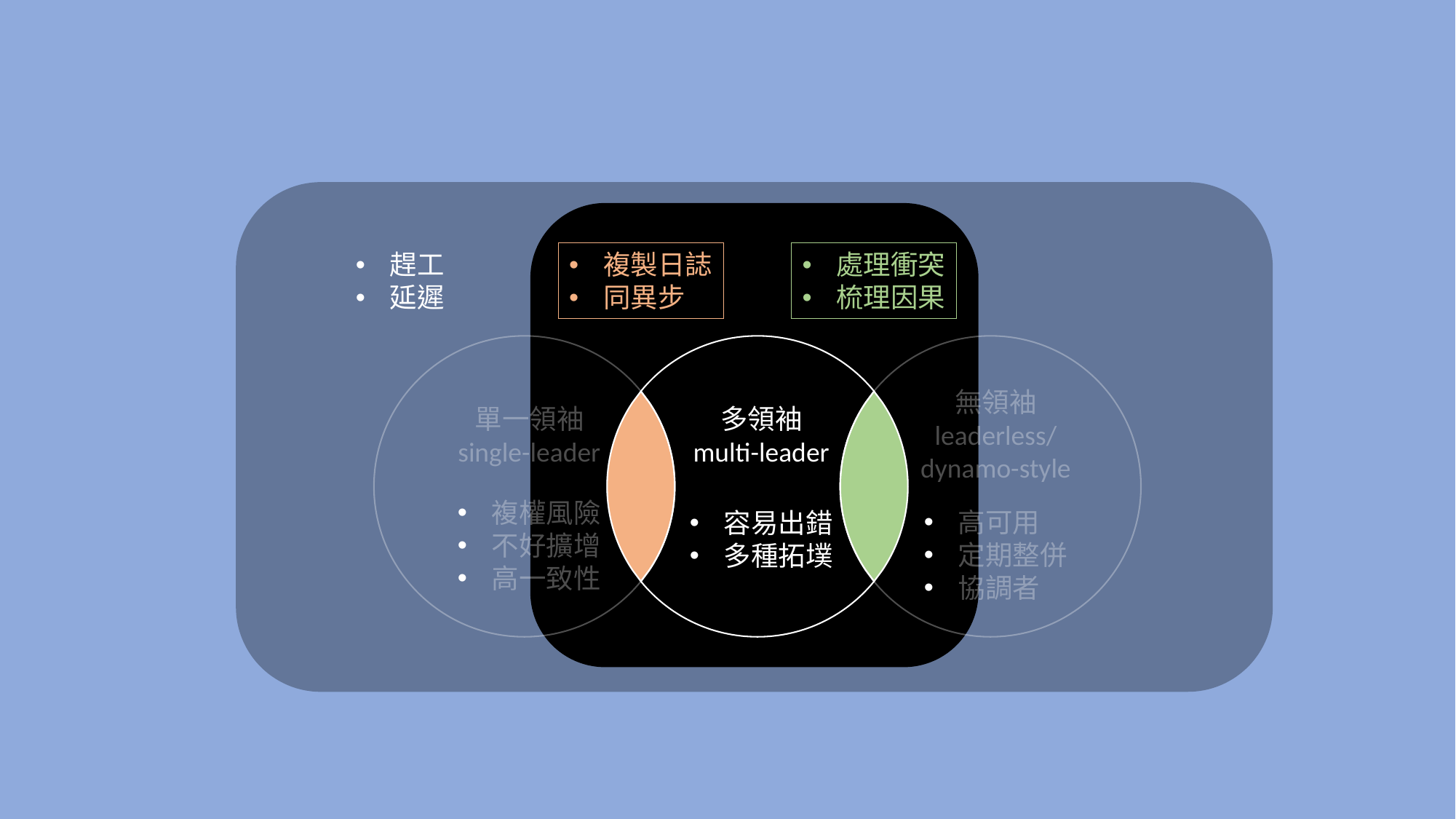

趕工
延遲
複製日誌
同異步
處理衝突
梳理因果

無領袖
leaderless/
dynamo-style

單一領袖
single-leader
多領袖
multi-leader
複權風險
不好擴增
高一致性
高可用
定期整併
協調者
容易出錯
多種拓墣